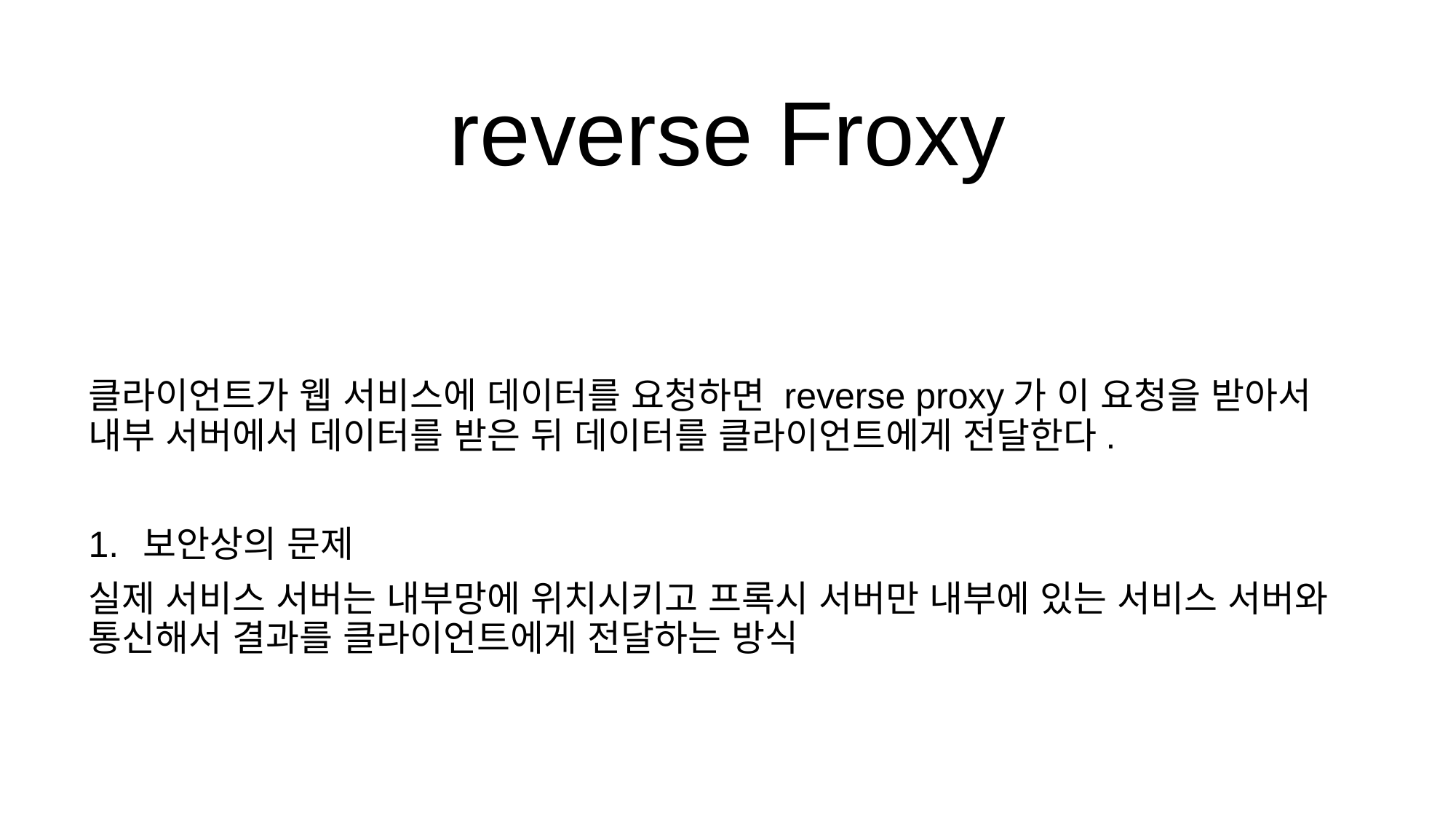

# reverse Froxy
클라이언트가 웹 서비스에 데이터를 요청하면 reverse proxy가 이 요청을 받아서 내부 서버에서 데이터를 받은 뒤 데이터를 클라이언트에게 전달한다.

보안상의 문제
실제 서비스 서버는 내부망에 위치시키고 프록시 서버만 내부에 있는 서비스 서버와 통신해서 결과를 클라이언트에게 전달하는 방식